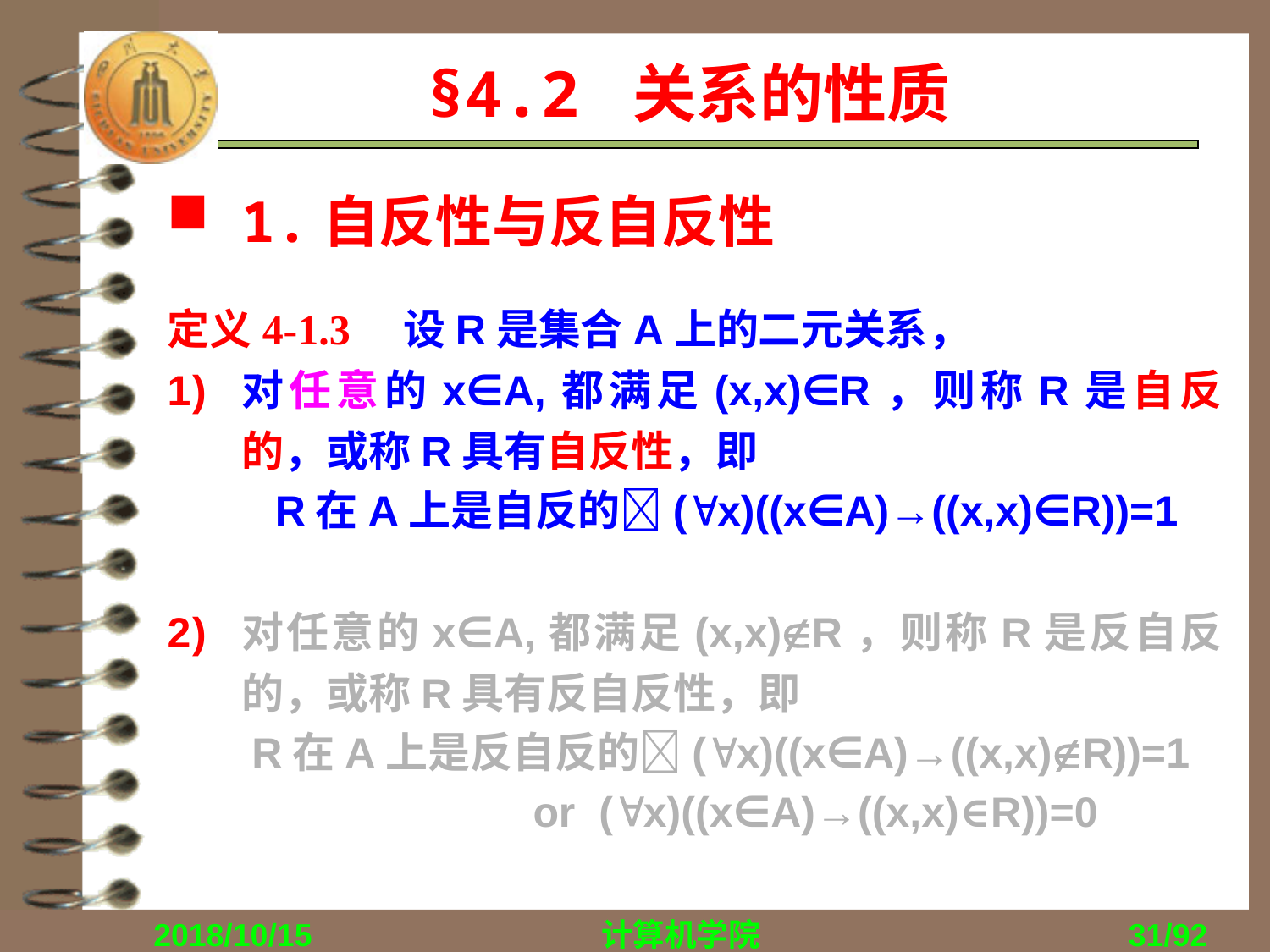

# §4.2 关系的性质
1.自反性与反自反性
定义4-1.3    设R是集合A上的二元关系，
对任意的x∈A,都满足(x,x)∈R，则称R是自反的，或称R具有自反性，即
R在A上是自反的⇔(∀x)((x∈A)→((x,x)∈R))=1

对任意的x∈A,都满足(x,x)∉R，则称R是反自反的，或称R具有反自反性，即
R在A上是反自反的⇔(∀x)((x∈A)→((x,x)∉R))=1
               or  (∀x)((x∈A)→((x,x)∈R))=0
2018/10/15
计算机学院
31/92